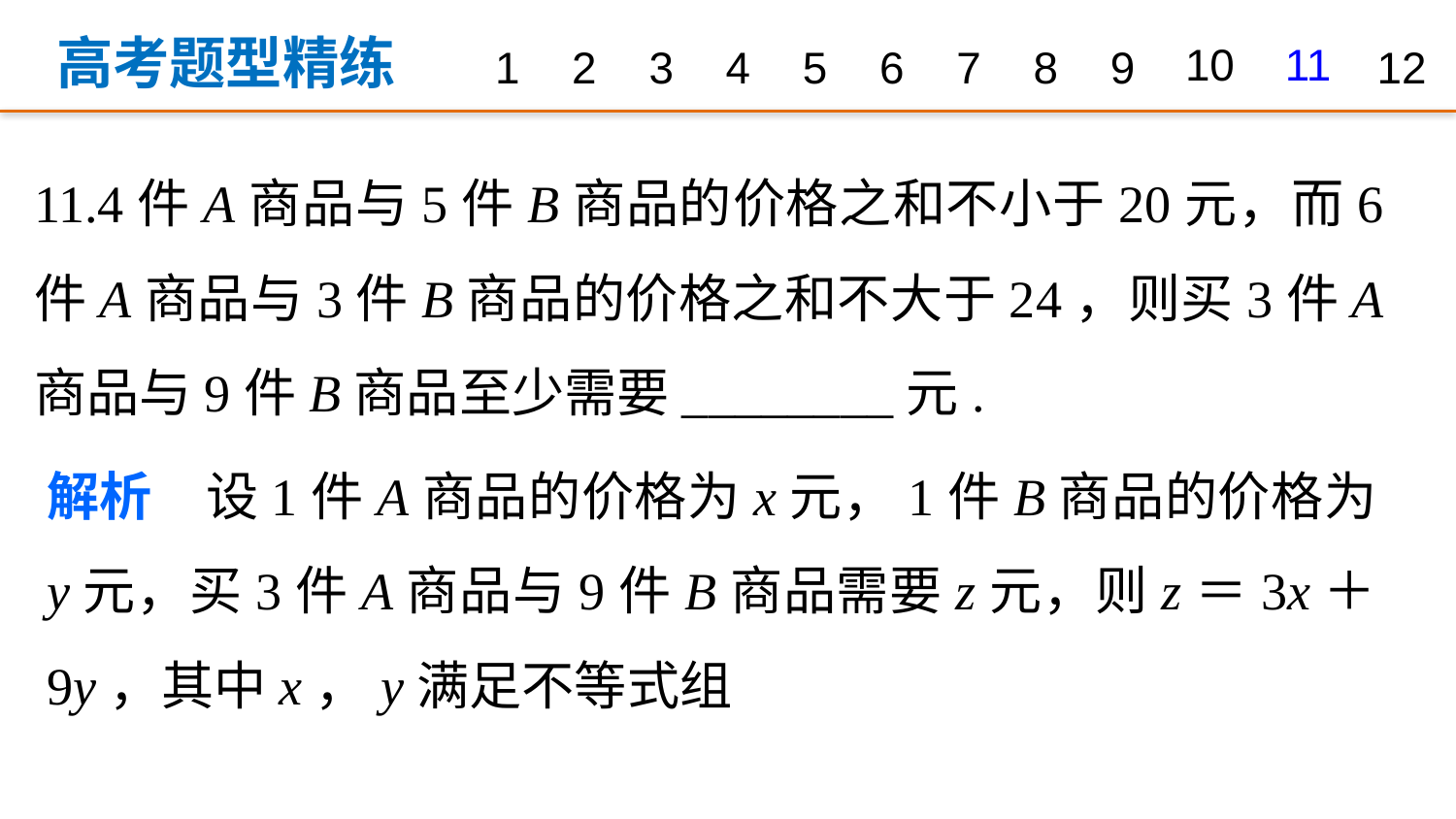

高考题型精练
1
2
3
4
5
6
7
8
9
10
11
12
11.4件A商品与5件B商品的价格之和不小于20元，而6件A商品与3件B商品的价格之和不大于24，则买3件A商品与9件B商品至少需要________元.
解析　设1件A商品的价格为x元，1件B商品的价格为y元，买3件A商品与9件B商品需要z元，则z＝3x＋9y，其中x，y满足不等式组